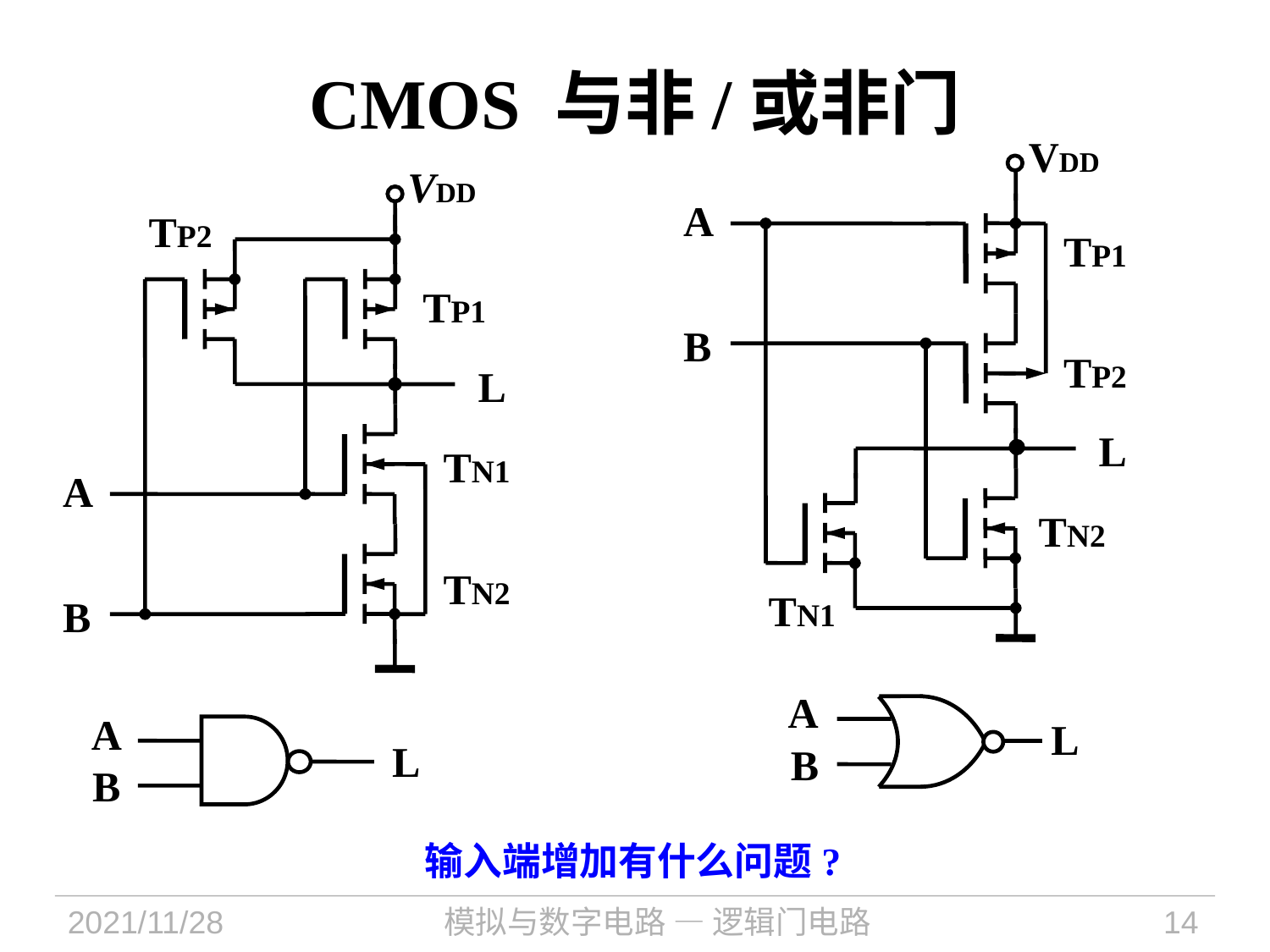

# CMOS 与非/或非门
VDD

A

TP1

B

TP2

L

TN2

TN1

VDD

TP2

TP1

L

TN1

A

TN2

B

A

L

B

A

L

B

输入端增加有什么问题?
2021/11/28
模拟与数字电路 — 逻辑门电路
14